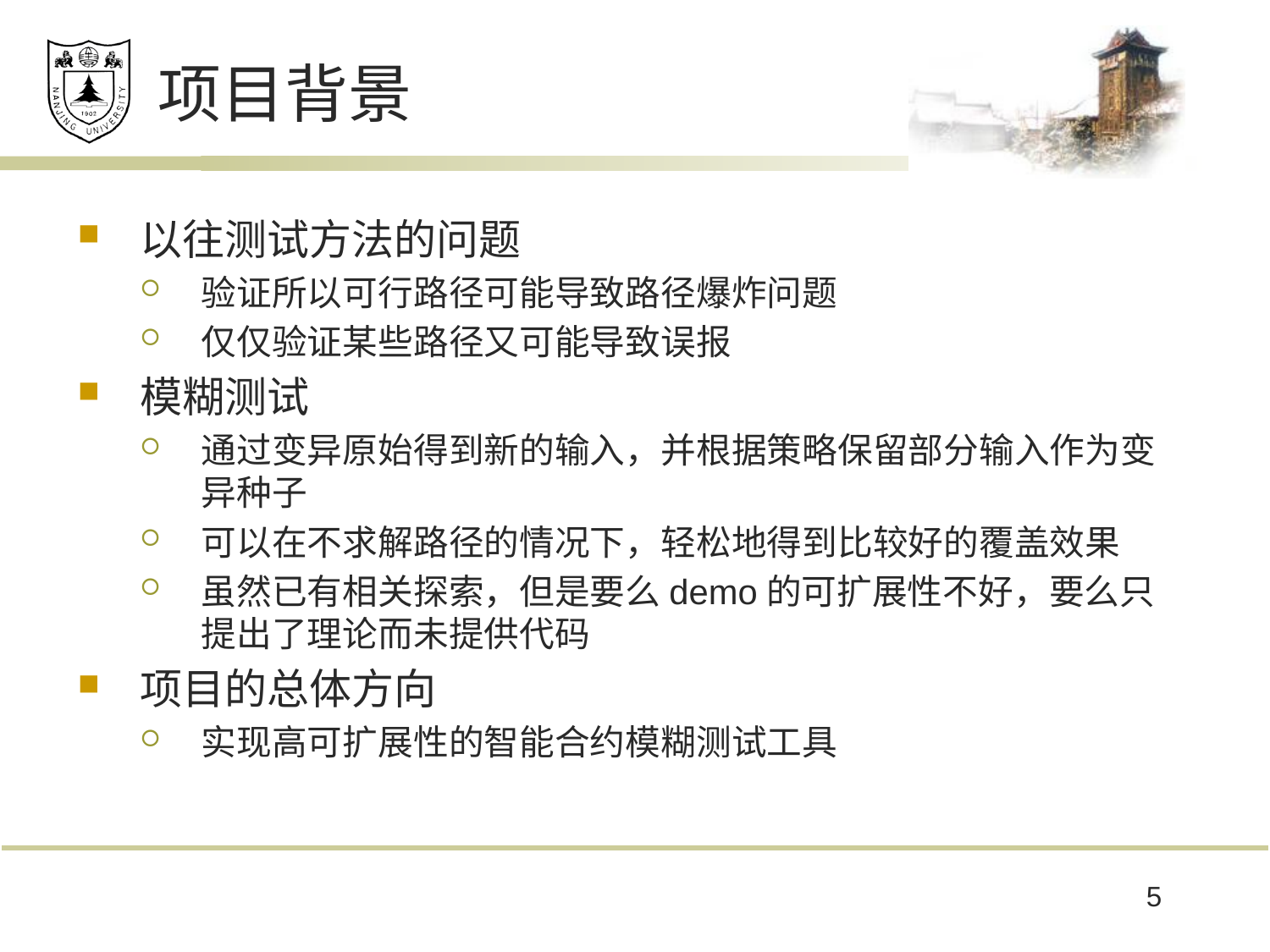

# 项目背景
以往测试方法的问题
验证所以可行路径可能导致路径爆炸问题
仅仅验证某些路径又可能导致误报
模糊测试
通过变异原始得到新的输入，并根据策略保留部分输入作为变异种子
可以在不求解路径的情况下，轻松地得到比较好的覆盖效果
虽然已有相关探索，但是要么demo的可扩展性不好，要么只提出了理论而未提供代码
项目的总体方向
实现高可扩展性的智能合约模糊测试工具

5